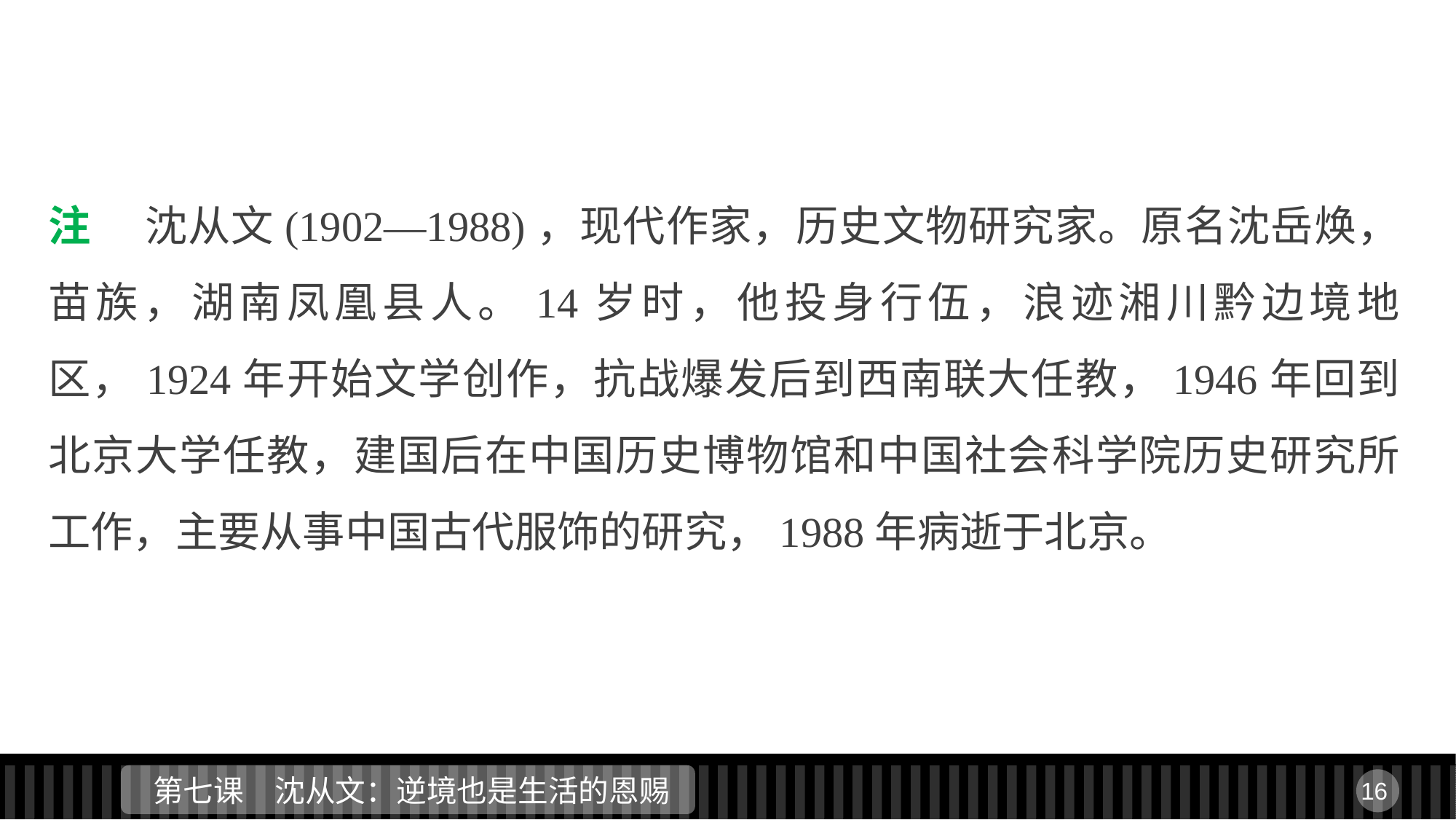

注 　沈从文(1902—1988)，现代作家，历史文物研究家。原名沈岳焕，苗族，湖南凤凰县人。14岁时，他投身行伍，浪迹湘川黔边境地区，1924年开始文学创作，抗战爆发后到西南联大任教，1946年回到北京大学任教，建国后在中国历史博物馆和中国社会科学院历史研究所工作，主要从事中国古代服饰的研究，1988年病逝于北京。